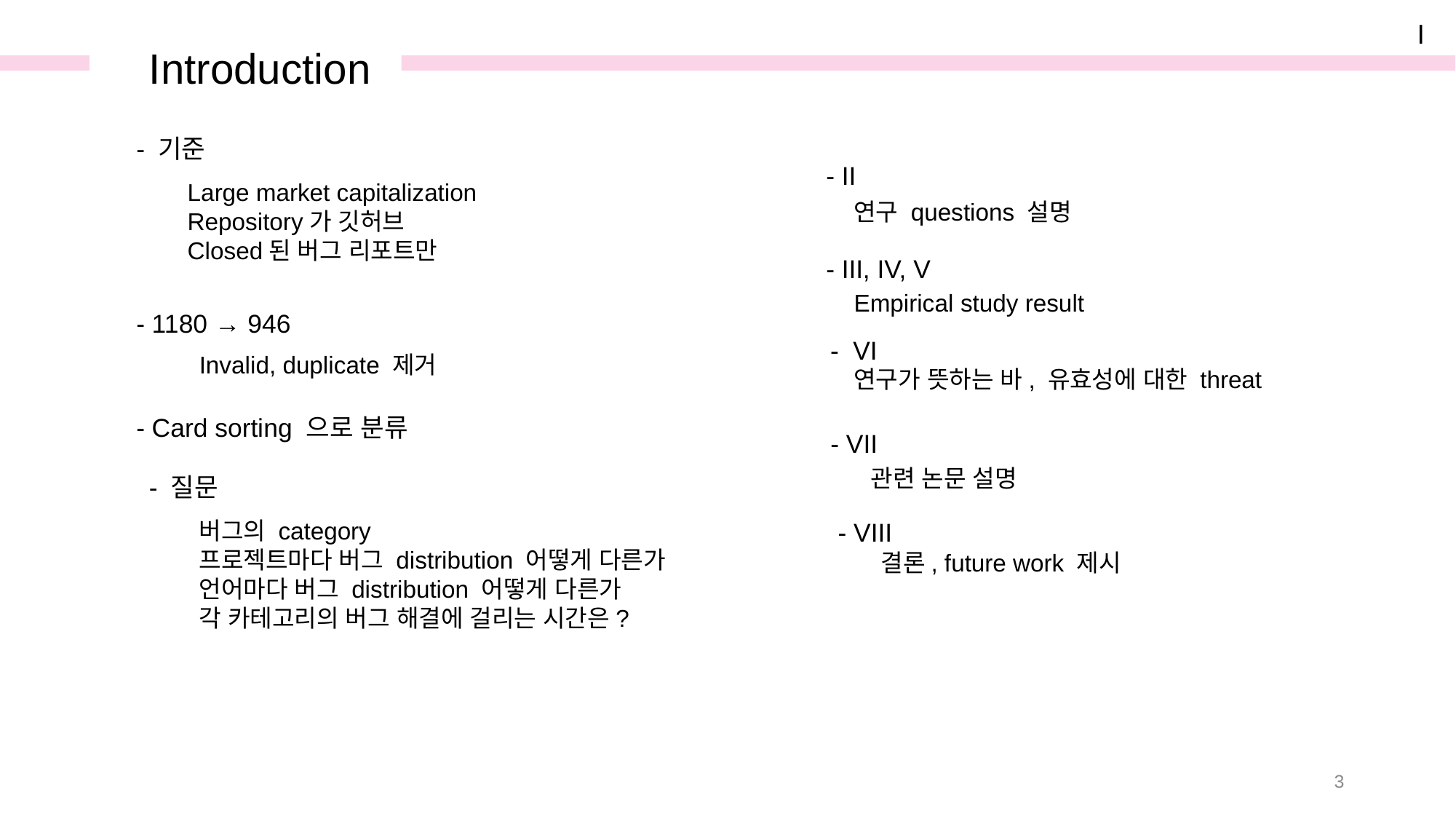

I
Introduction

- 기준
- II
Large market capitalization
Repository가 깃허브
Closed된 버그 리포트만
연구 questions 설명
- III, IV, V
Empirical study result
- 1180 → 946
-  VI
Invalid, duplicate 제거
연구가 뜻하는 바, 유효성에 대한 threat
- Card sorting 으로 분류
- VII
관련 논문 설명
- 질문
버그의 category
프로젝트마다 버그 distribution 어떻게 다른가
언어마다 버그 distribution 어떻게 다른가
각 카테고리의 버그 해결에 걸리는 시간은?
- VIII
결론, future work 제시
3